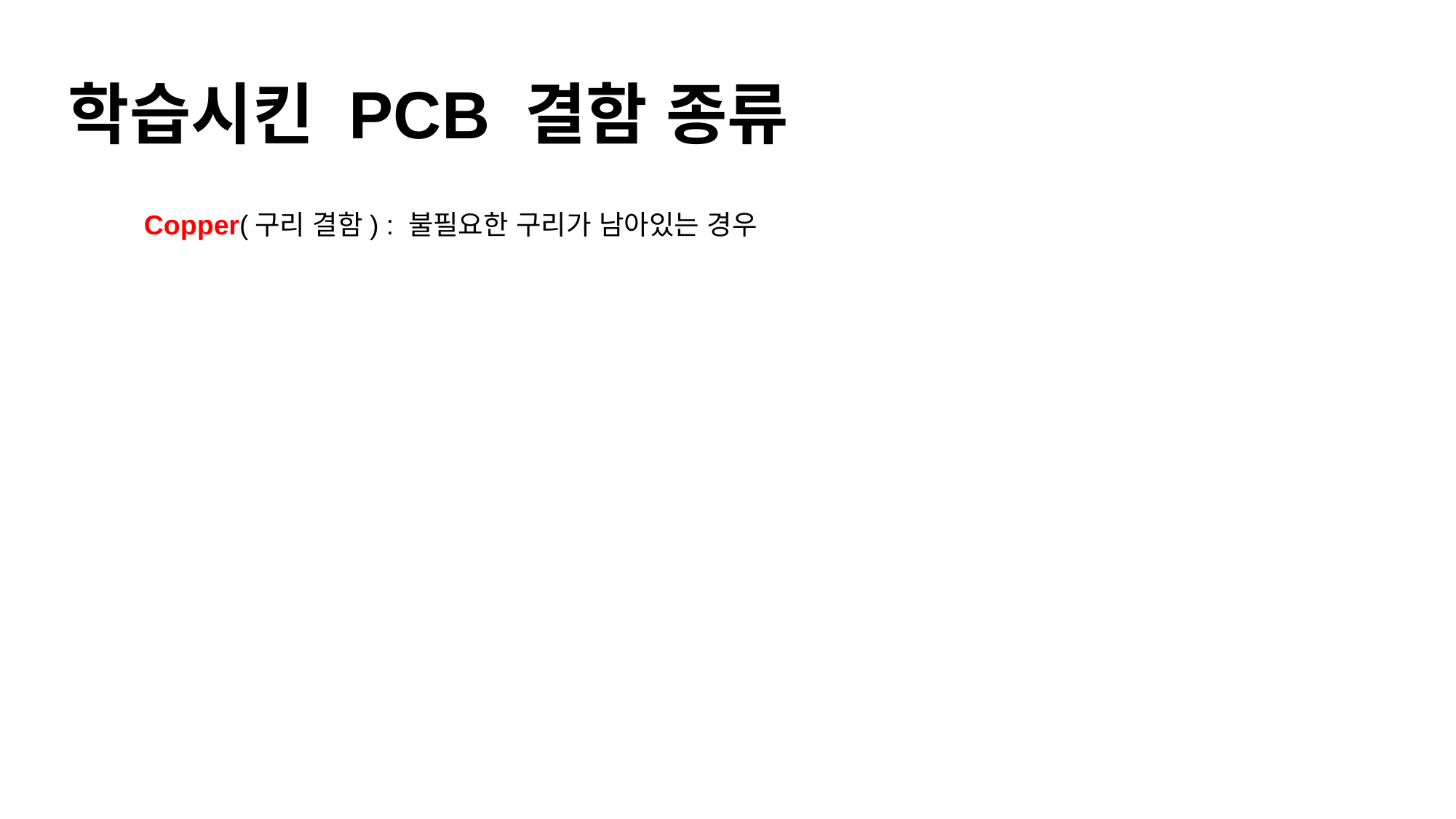

# 학습시킨 PCB 결함 종류
Copper(구리 결함) : 불필요한 구리가 남아있는 경우